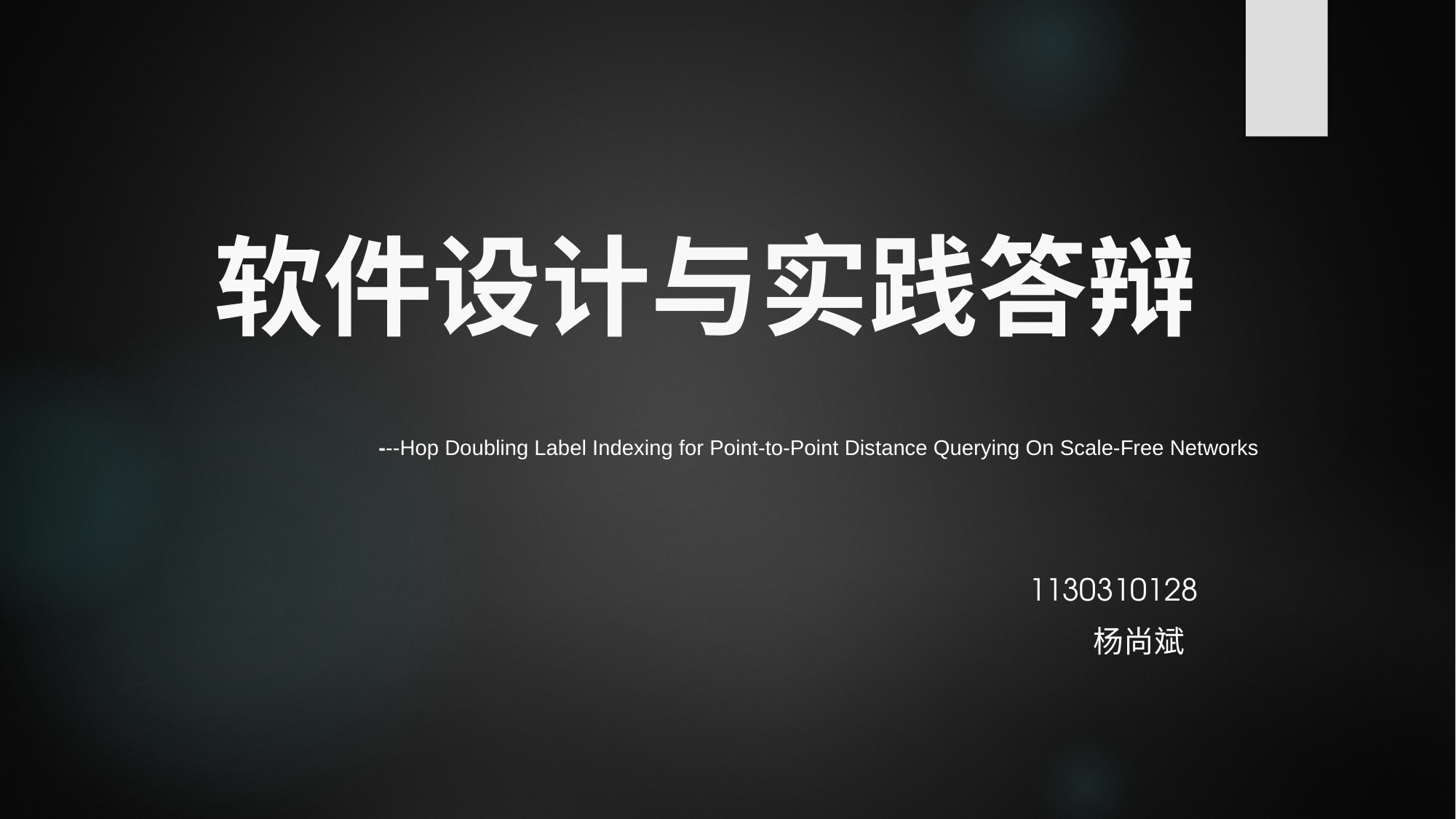

# 软件设计与实践答辩
---Hop Doubling Label Indexing for Point-to-Point Distance Querying On Scale-Free Networks

1130310128
杨尚斌